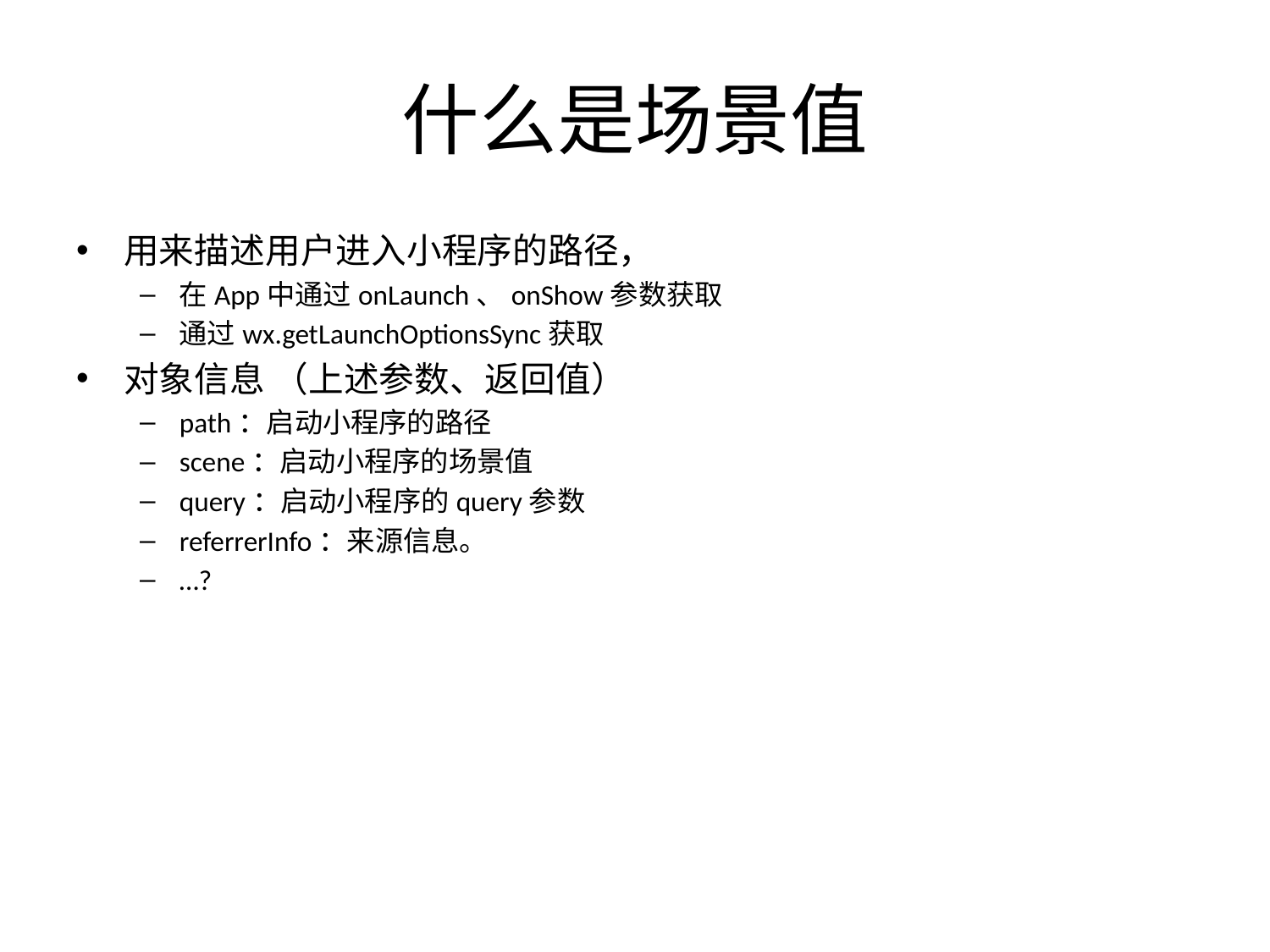

# 什么是场景值
用来描述用户进入小程序的路径，
在App中通过onLaunch、onShow参数获取
通过wx.getLaunchOptionsSync获取
对象信息 （上述参数、返回值）
path：启动小程序的路径
scene：启动小程序的场景值
query：启动小程序的query参数
referrerInfo：来源信息。
…?